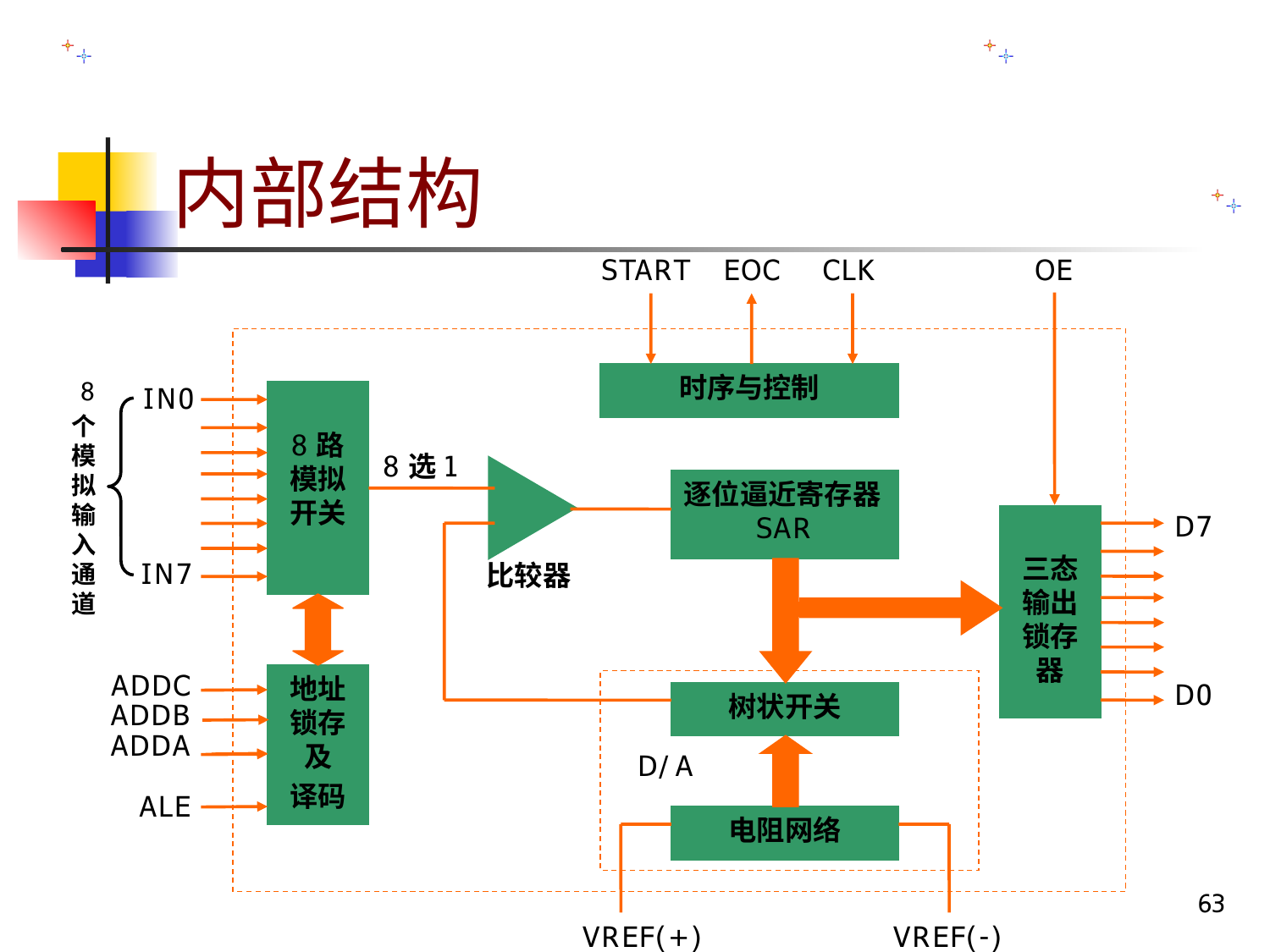

内部结构
START    EOC     CLK
OE

时序与控制
8
个模拟输入通道
IN0

8路模拟开关

8选1

逐位逼近寄存器SAR

D7

D0

三态输出锁存器

IN7
比较器

ADDC
ADDB
ADDA

ALE
地址锁存及
译码

树状开关

D/A

电阻网络

63
VREF(+)                       VREF(-)